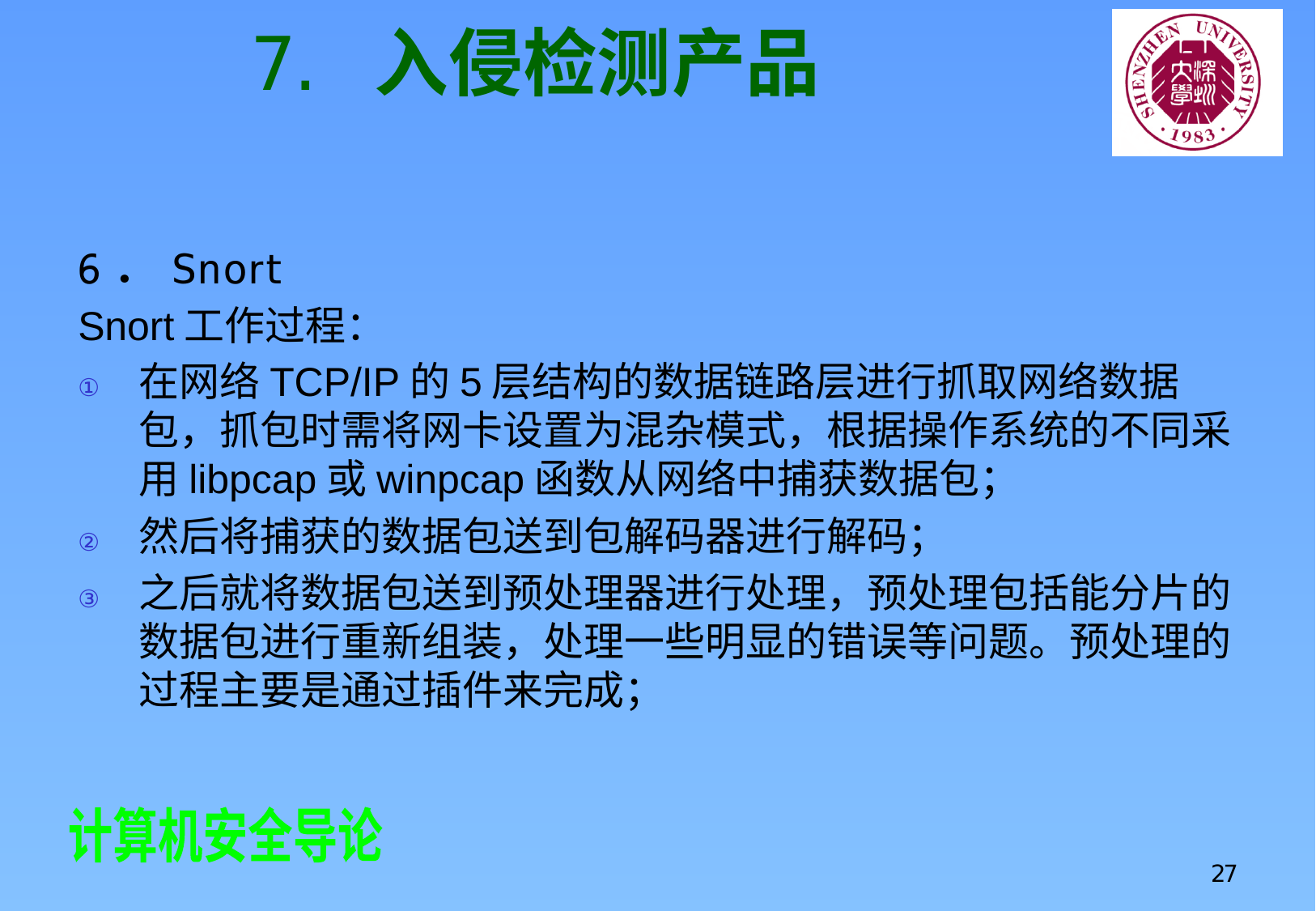

# 7.	入侵检测产品
6． Snort
Snort工作过程：
在网络TCP/IP的5层结构的数据链路层进行抓取网络数据包，抓包时需将网卡设置为混杂模式，根据操作系统的不同采用libpcap或winpcap函数从网络中捕获数据包；
然后将捕获的数据包送到包解码器进行解码；
之后就将数据包送到预处理器进行处理，预处理包括能分片的数据包进行重新组装，处理一些明显的错误等问题。预处理的过程主要是通过插件来完成；

27